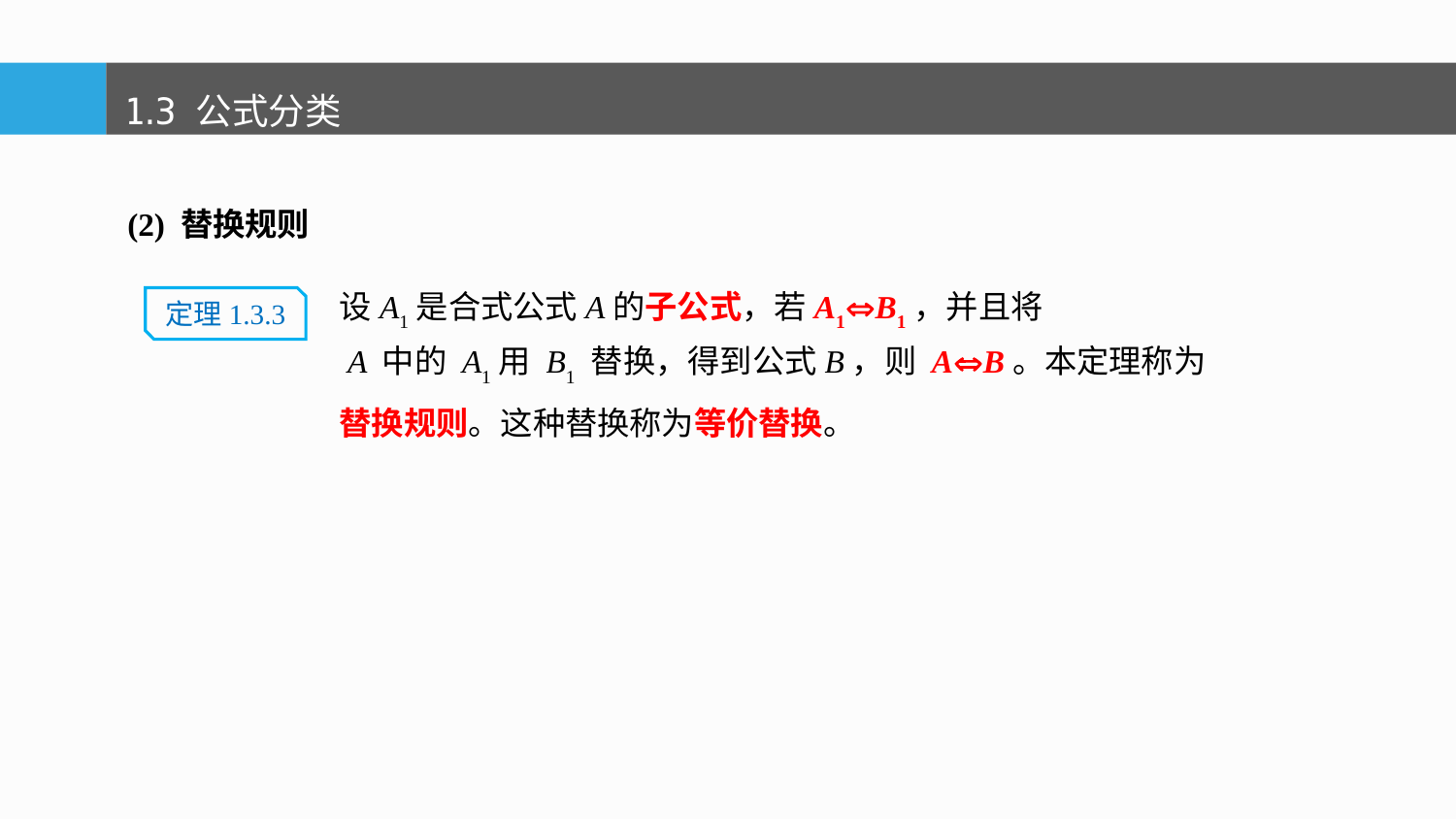

1.3 公式分类

(2) 替换规则

设A1是合式公式A的子公式，若A1⇔B1，并且将
 A 中的 A1用 B1 替换，得到公式B，则 A⇔B。本定理称为
替换规则。这种替换称为等价替换。
定理1.3.3